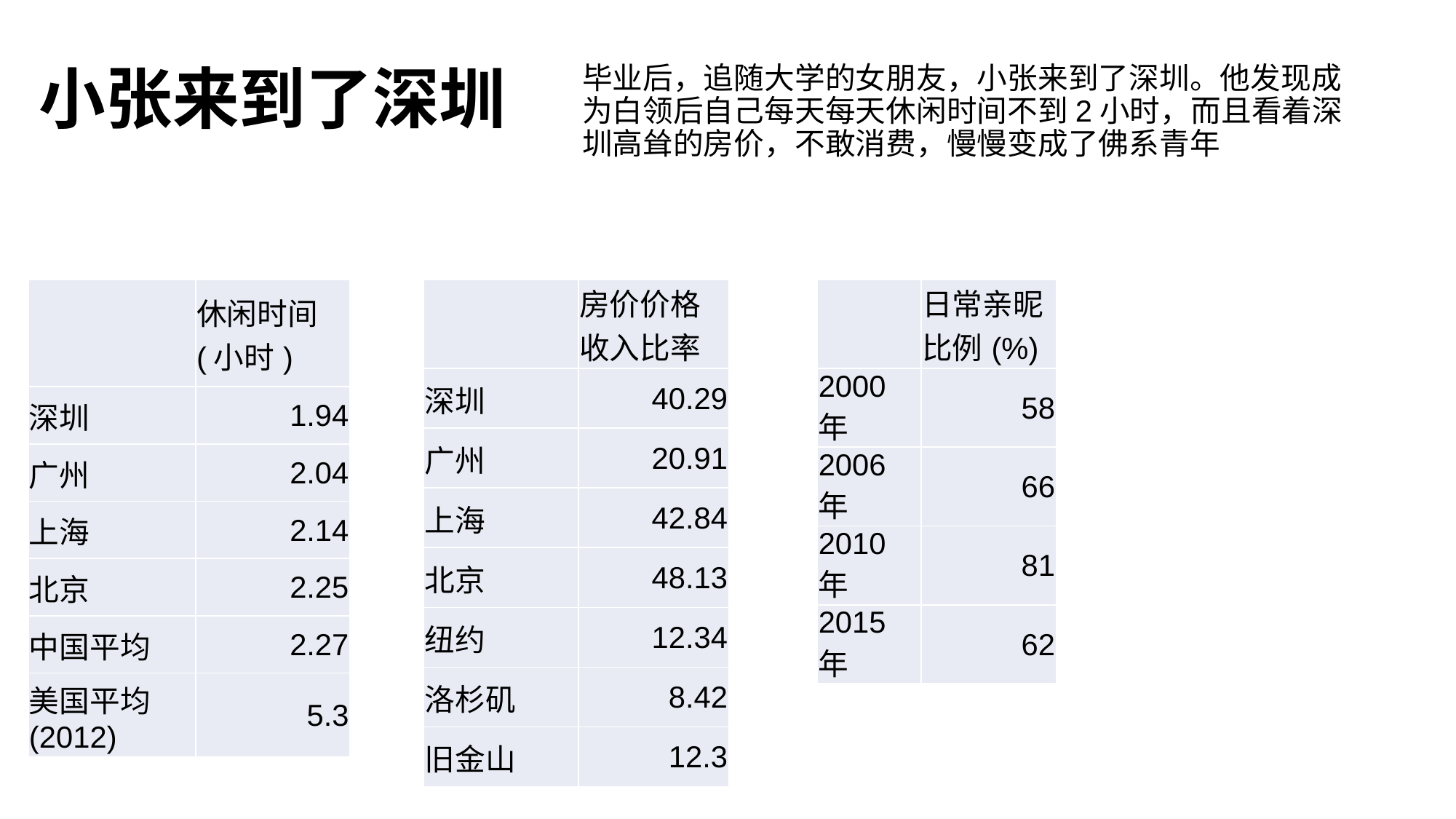

# 小张来到了深圳
毕业后，追随大学的女朋友，小张来到了深圳。他发现成为白领后自己每天每天休闲时间不到2小时，而且看着深圳高耸的房价，不敢消费，慢慢变成了佛系青年

|  | 休闲时间(小时) |
| --- | --- |
| 深圳 | 1.94 |
| 广州 | 2.04 |
| 上海 | 2.14 |
| 北京 | 2.25 |
| 中国平均 | 2.27 |
| 美国平均(2012) | 5.3 |
|  | 房价价格收入比率 |
| --- | --- |
| 深圳 | 40.29 |
| 广州 | 20.91 |
| 上海 | 42.84 |
| 北京 | 48.13 |
| 纽约 | 12.34 |
| 洛杉矶 | 8.42 |
| 旧金山 | 12.3 |
|  | 日常亲昵比例(%) |
| --- | --- |
| 2000年 | 58 |
| 2006年 | 66 |
| 2010年 | 81 |
| 2015年 | 62 |